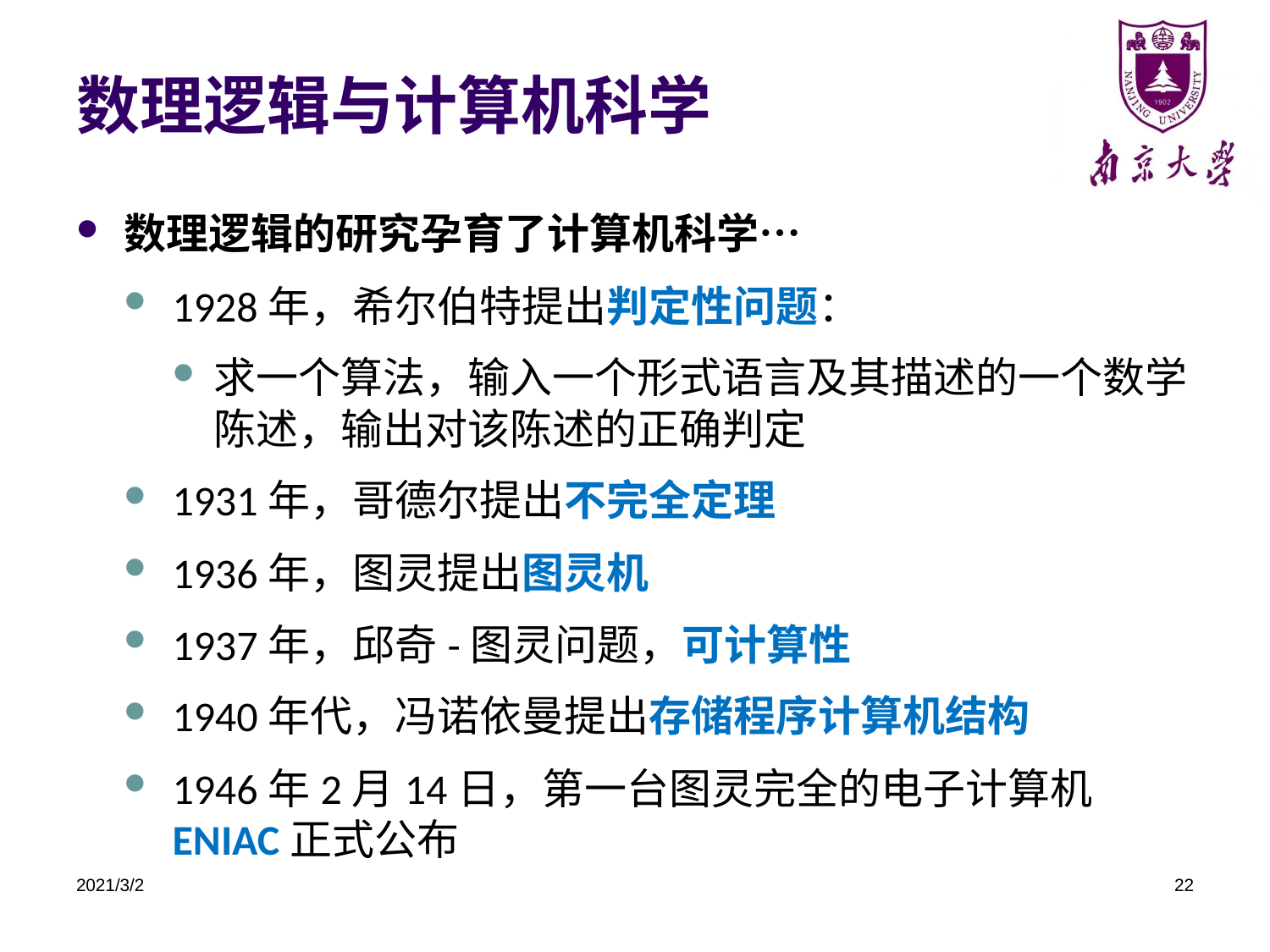

# 数理逻辑与计算机科学
数理逻辑的研究孕育了计算机科学…
1928年，希尔伯特提出判定性问题：
求一个算法，输入一个形式语言及其描述的一个数学陈述，输出对该陈述的正确判定
1931年，哥德尔提出不完全定理
1936年，图灵提出图灵机
1937年，邱奇-图灵问题，可计算性
1940年代，冯诺依曼提出存储程序计算机结构
1946年2月14日，第一台图灵完全的电子计算机ENIAC正式公布
2021/3/2
22